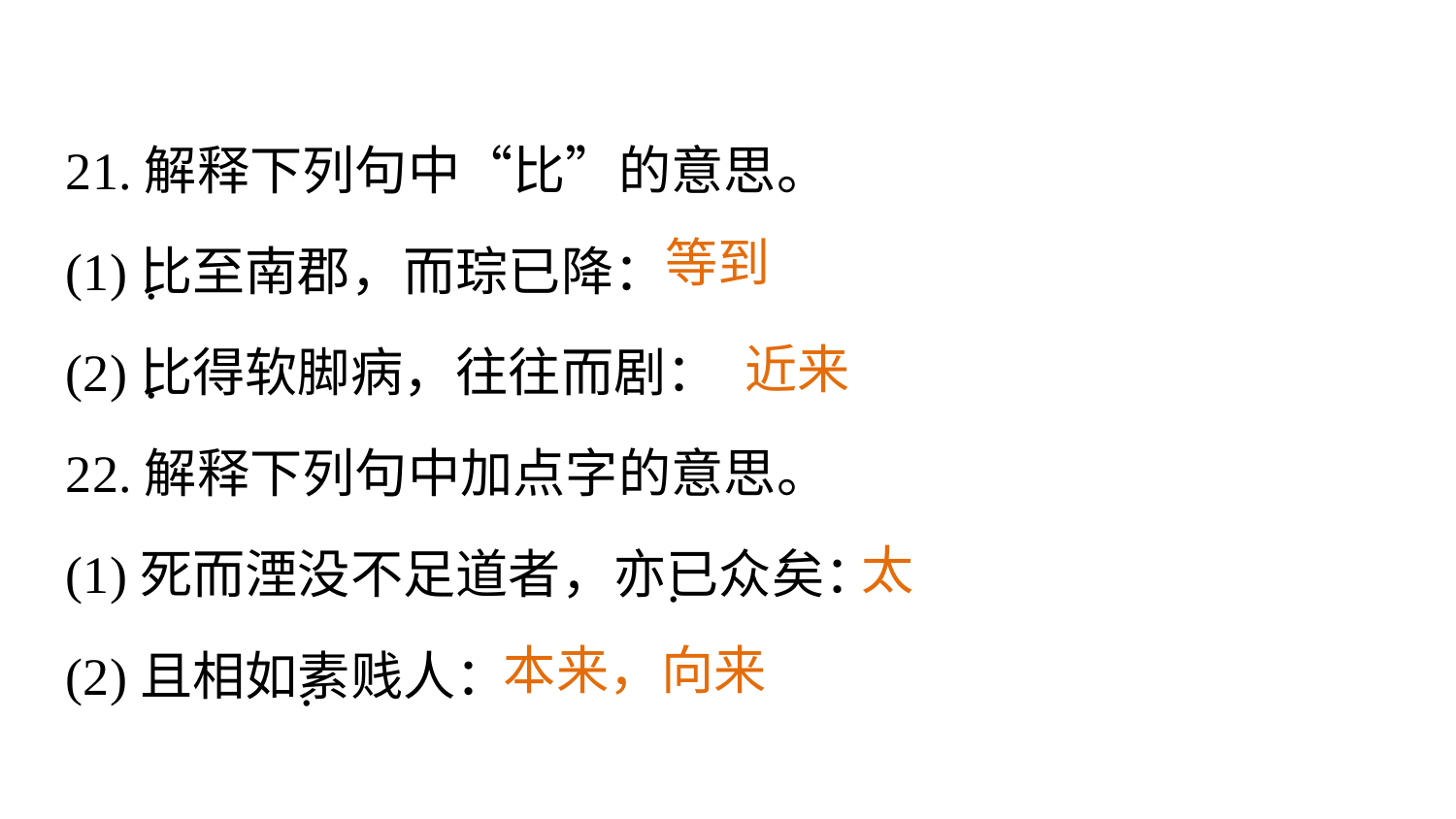

21.解释下列句中“比”的意思。
(1)比至南郡，而琮已降：
(2)比得软脚病，往往而剧：
22.解释下列句中加点字的意思。
(1)死而湮没不足道者，亦已众矣：
(2)且相如素贱人：
等到
.
近来
.
太
.
本来，向来
.